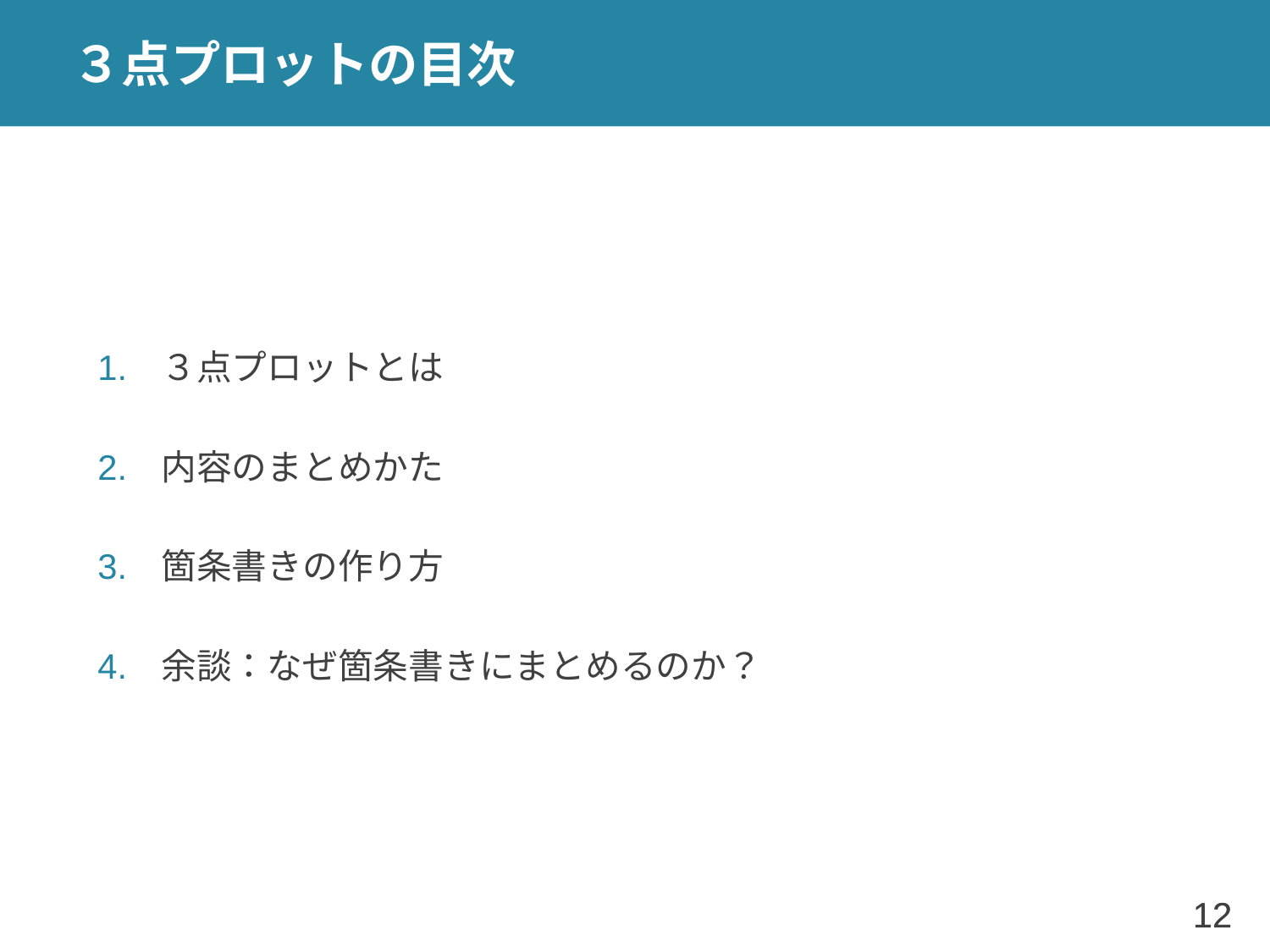

# ３点プロットの目次
３点プロットとは
内容のまとめかた
箇条書きの作り方
余談：なぜ箇条書きにまとめるのか？